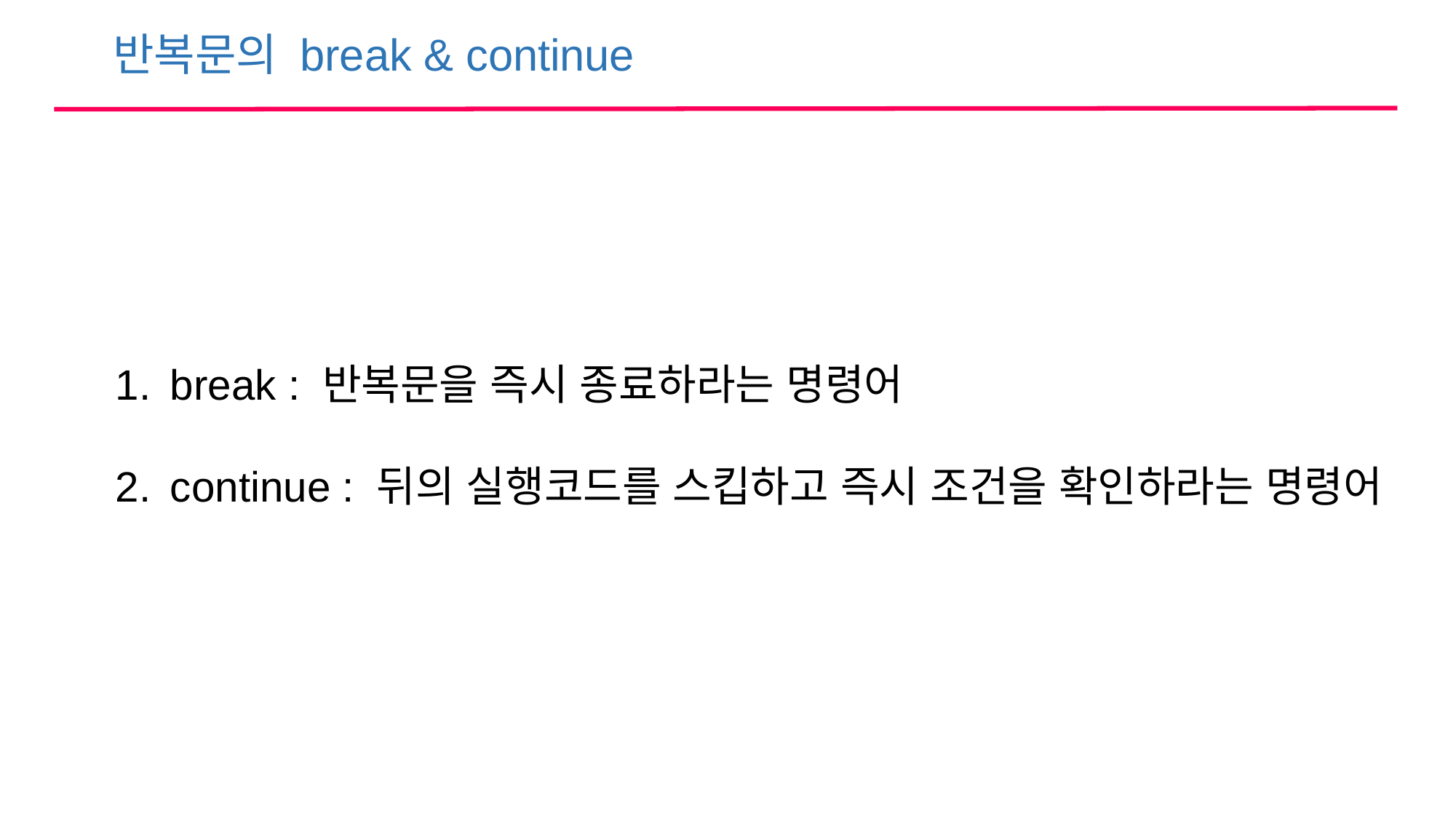

반복문의 break & continue
break : 반복문을 즉시 종료하라는 명령어
continue : 뒤의 실행코드를 스킵하고 즉시 조건을 확인하라는 명령어